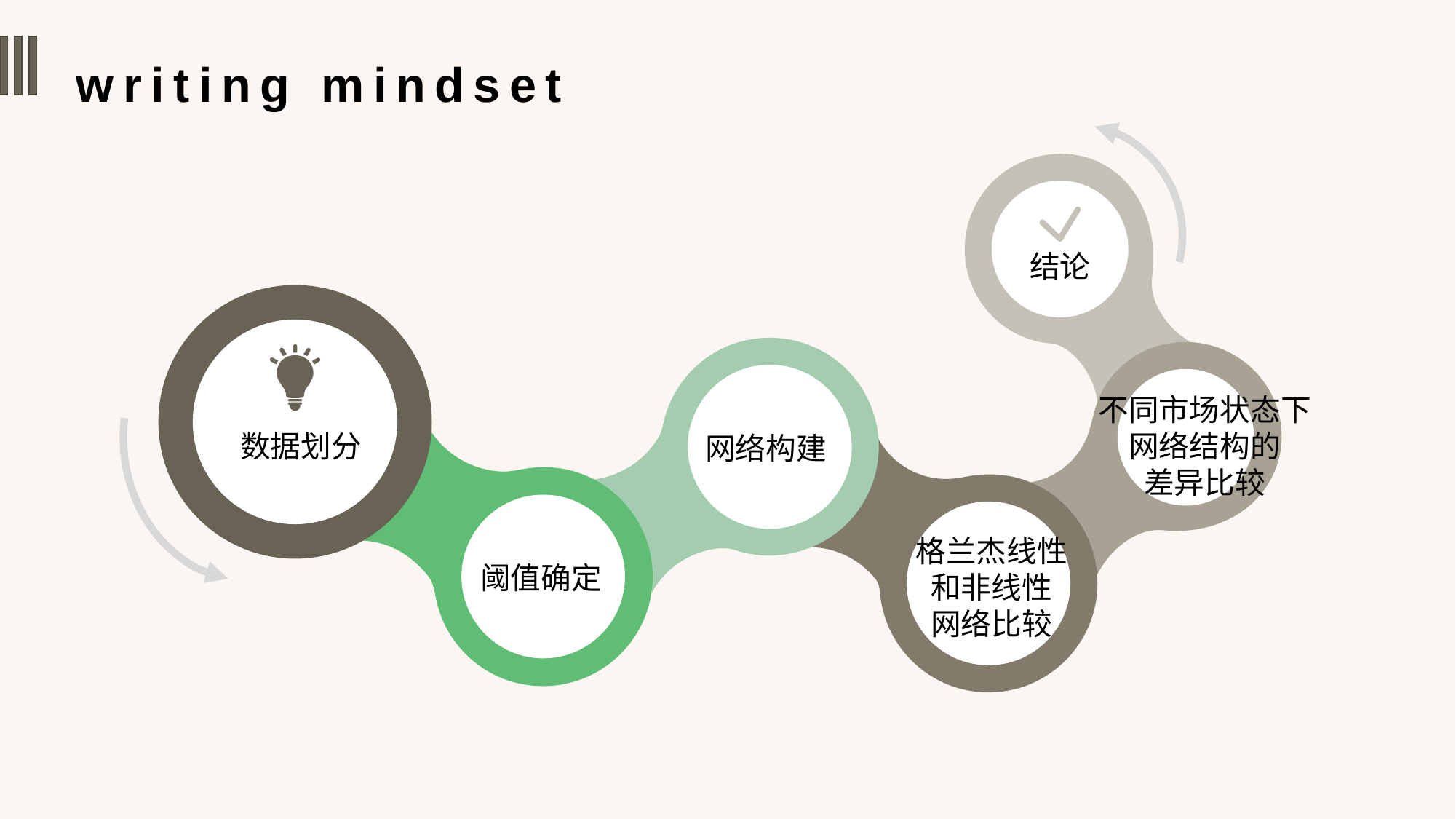

writing mindset

结论

网络构建

数据划分

阈值确定
格兰杰线性
和非线性
网络比较
不同市场状态下
网络结构的
差异比较